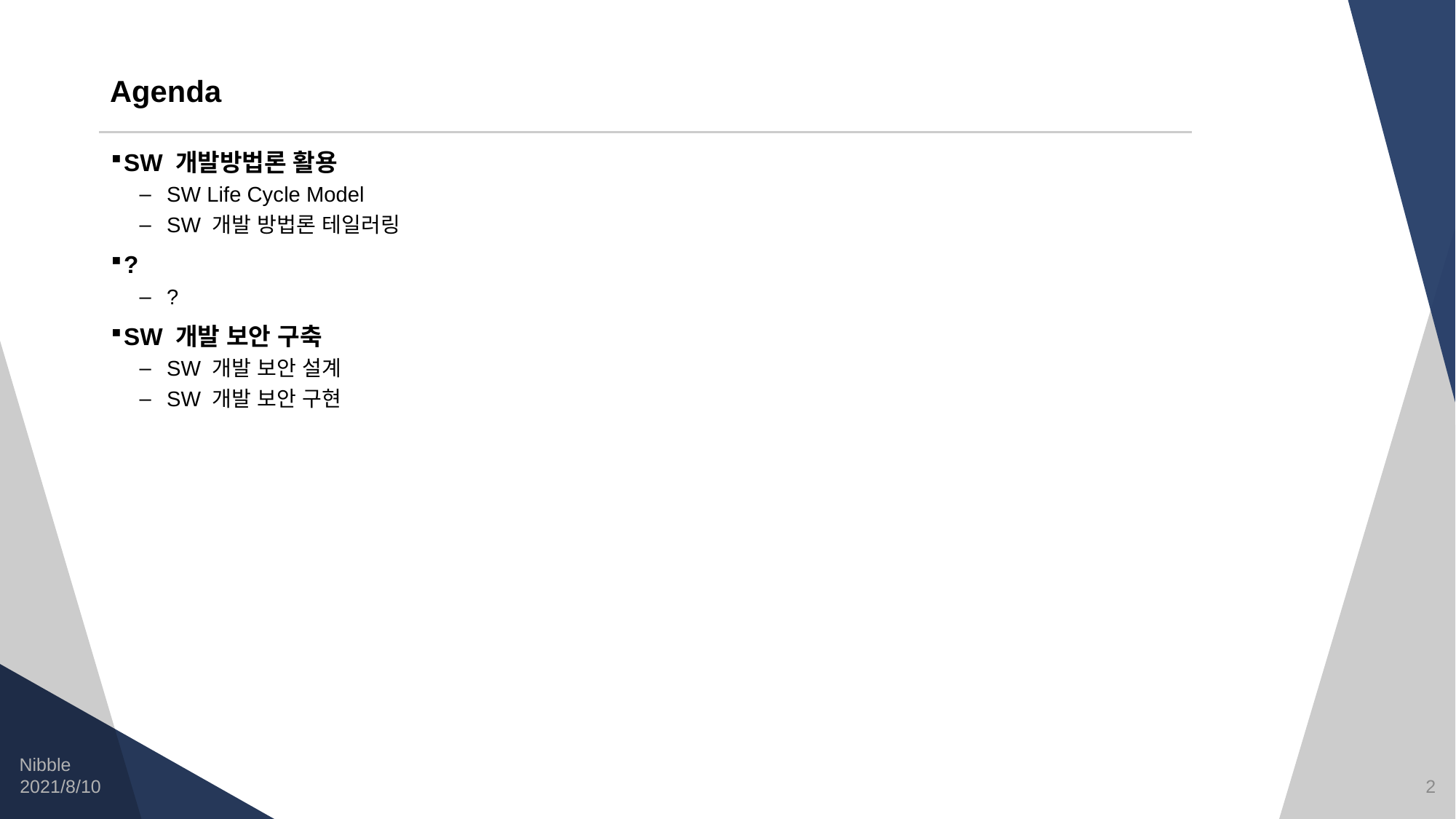

# Agenda

SW 개발방법론 활용
SW Life Cycle Model
SW 개발 방법론 테일러링
?
?
SW 개발 보안 구축
SW 개발 보안 설계
SW 개발 보안 구현
Nibble
2021/8/10
2